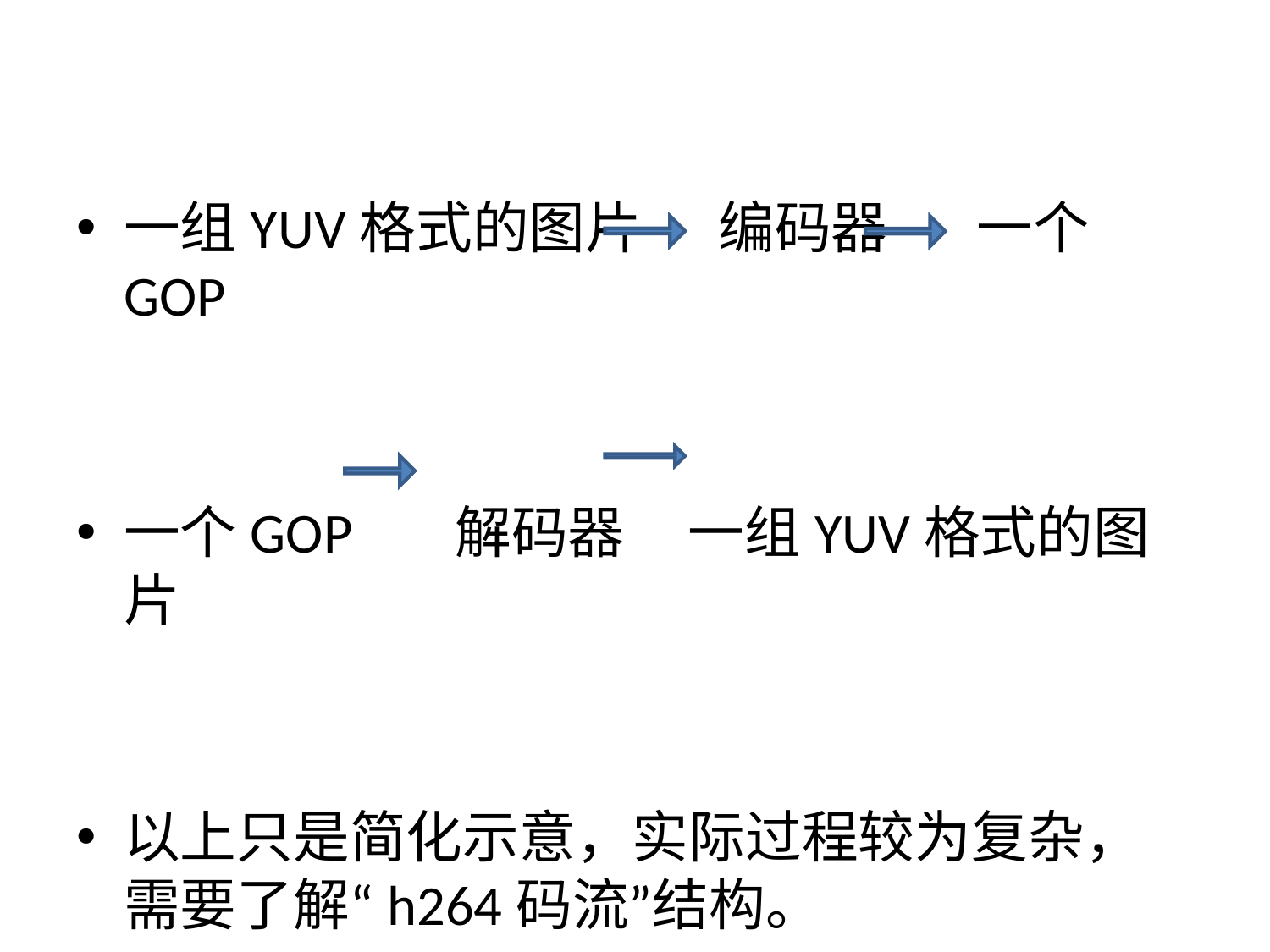

一组YUV格式的图片      编码器       一个GOP

一个GOP       解码器     一组YUV格式的图片

以上只是简化示意，实际过程较为复杂，需要了解“h264码流”结构。